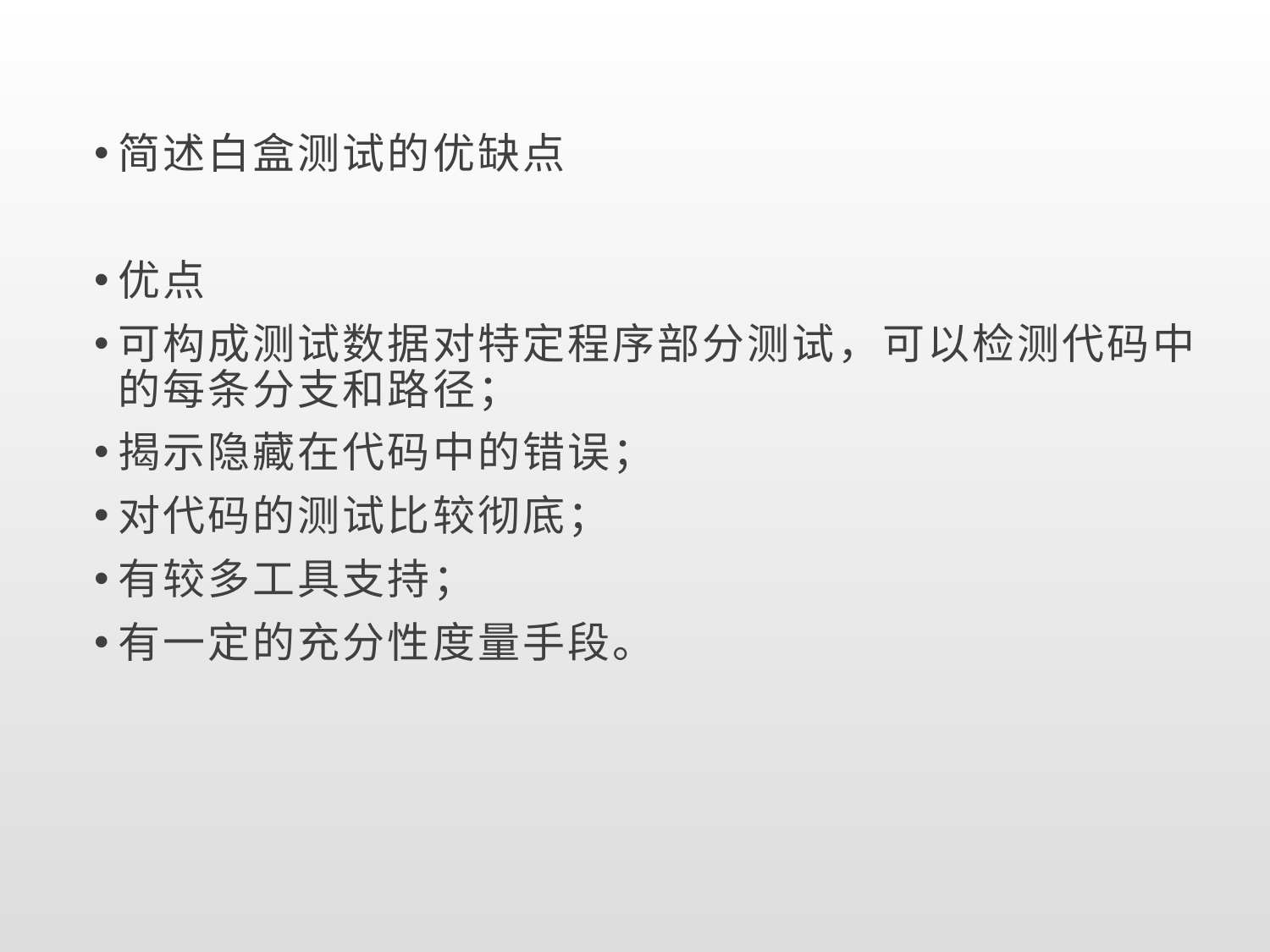

简述白盒测试的优缺点

优点
可构成测试数据对特定程序部分测试，可以检测代码中的每条分支和路径；
揭示隐藏在代码中的错误；
对代码的测试比较彻底；
有较多工具支持；
有一定的充分性度量手段。